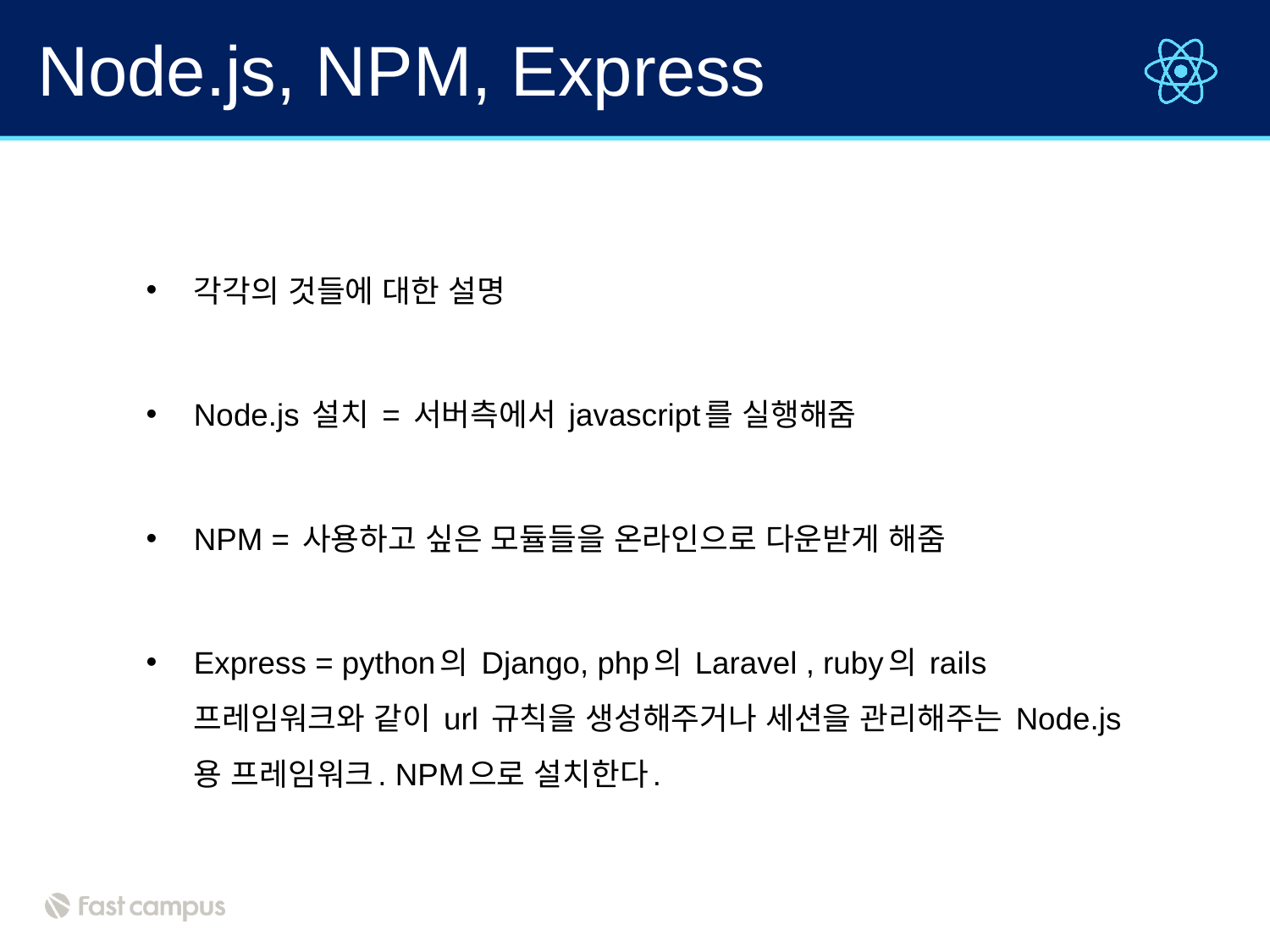

# Node.js, NPM, Express
각각의 것들에 대한 설명

Node.js 설치 = 서버측에서 javascript를 실행해줌

NPM = 사용하고 싶은 모듈들을 온라인으로 다운받게 해줌

Express = python의 Django, php의 Laravel , ruby의 rails프레임워크와 같이 url 규칙을 생성해주거나 세션을 관리해주는 Node.js용 프레임워크. NPM으로 설치한다.